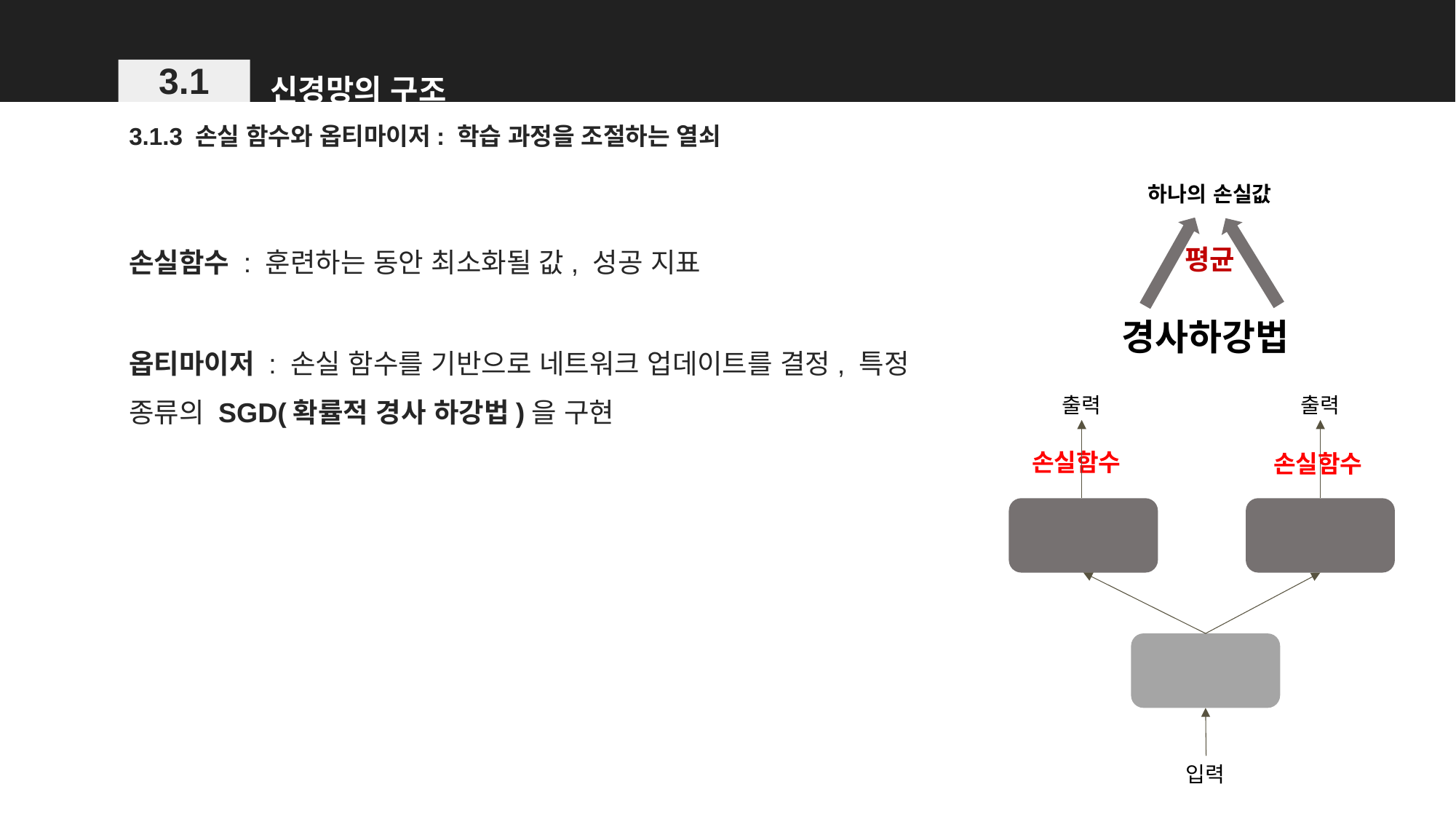

신경망의 구조
3.1

3.1.3 손실 함수와 옵티마이저: 학습 과정을 조절하는 열쇠
하나의 손실값

손실함수 : 훈련하는 동안 최소화될 값, 성공 지표

옵티마이저 : 손실 함수를 기반으로 네트워크 업데이트를 결정, 특정 종류의 SGD(확률적 경사 하강법)을 구현
평균
경사하강법
출력
출력
손실함수
손실함수

입력